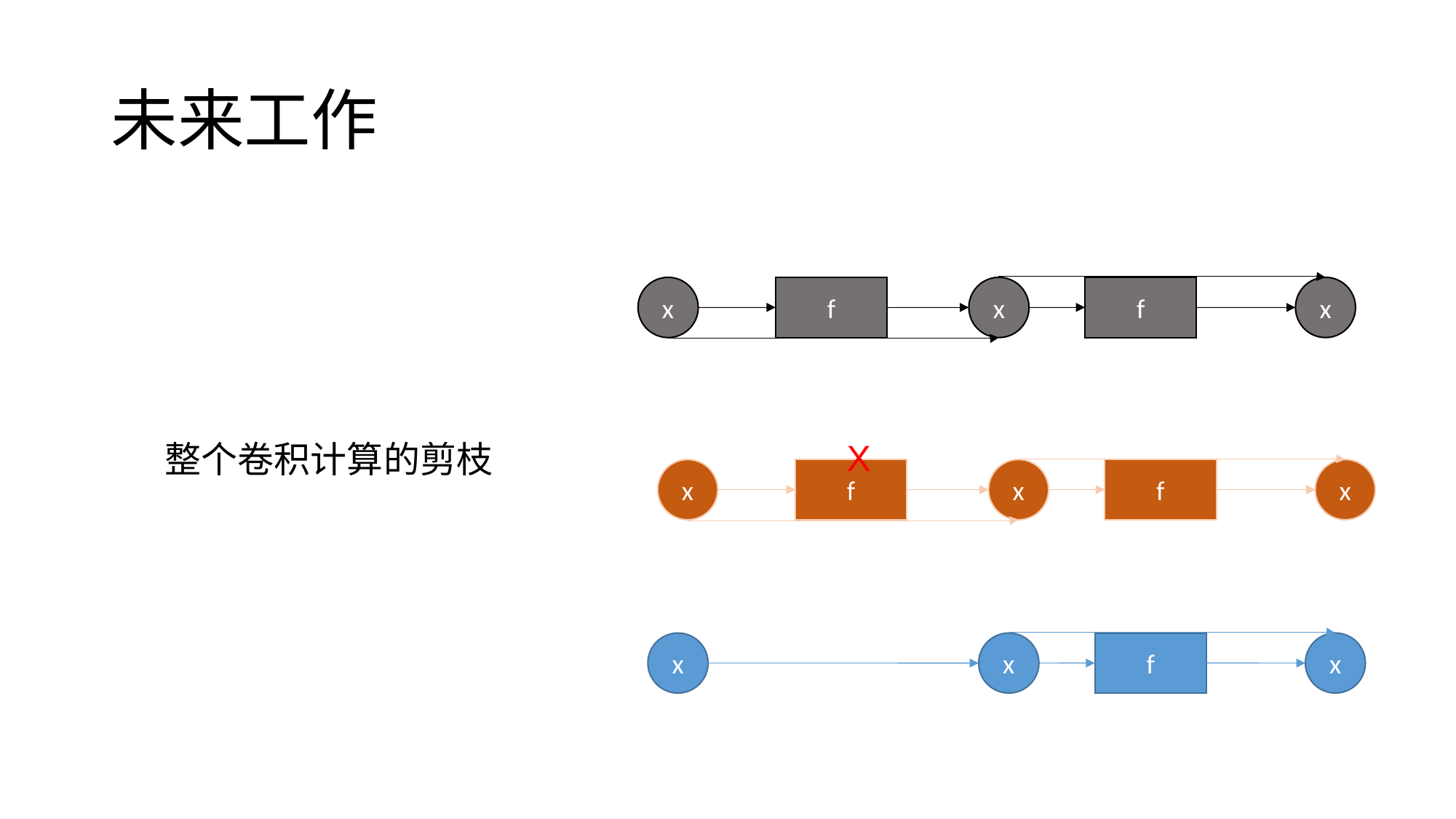

# 未来工作
x
f
x
f
x
整个卷积计算的剪枝
X
x
f
x
f
x
x
x
f
x